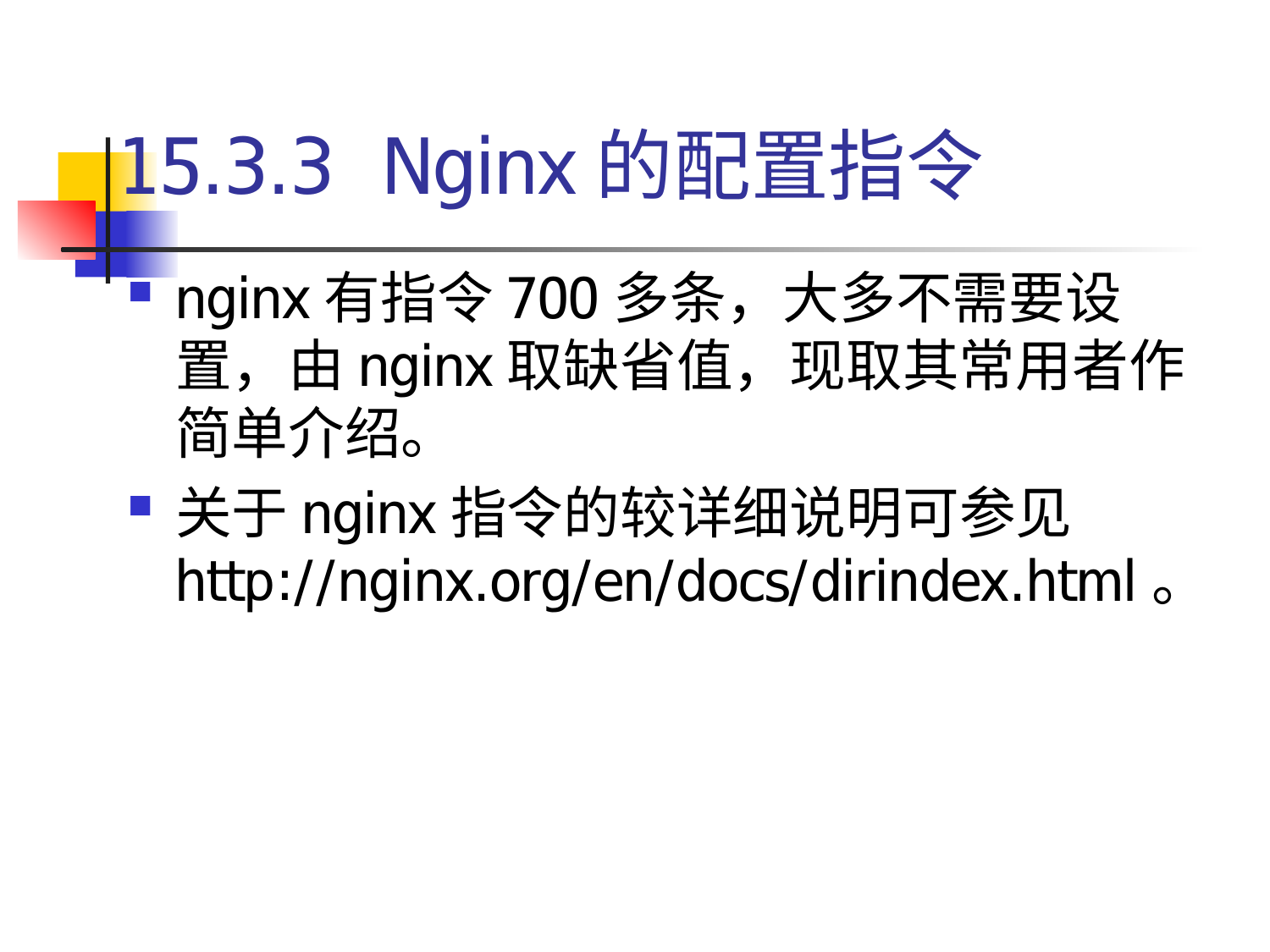

# 15.3.3  Nginx的配置指令
nginx有指令700多条，大多不需要设置，由nginx取缺省值，现取其常用者作简单介绍。
关于nginx指令的较详细说明可参见http://nginx.org/en/docs/dirindex.html。